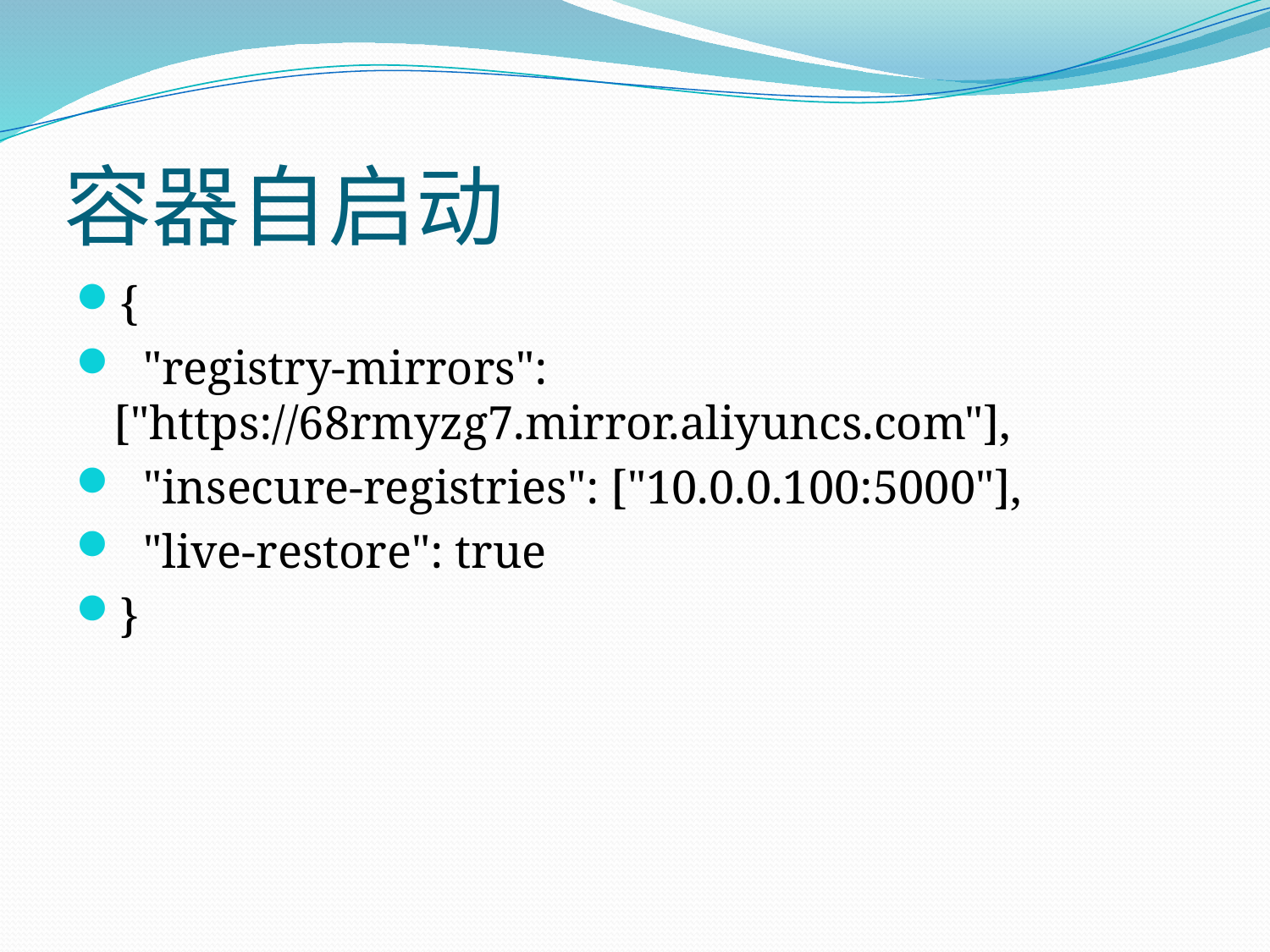

# 容器自启动
{
  "registry-mirrors": ["https://68rmyzg7.mirror.aliyuncs.com"],
  "insecure-registries": ["10.0.0.100:5000"],
  "live-restore": true
}